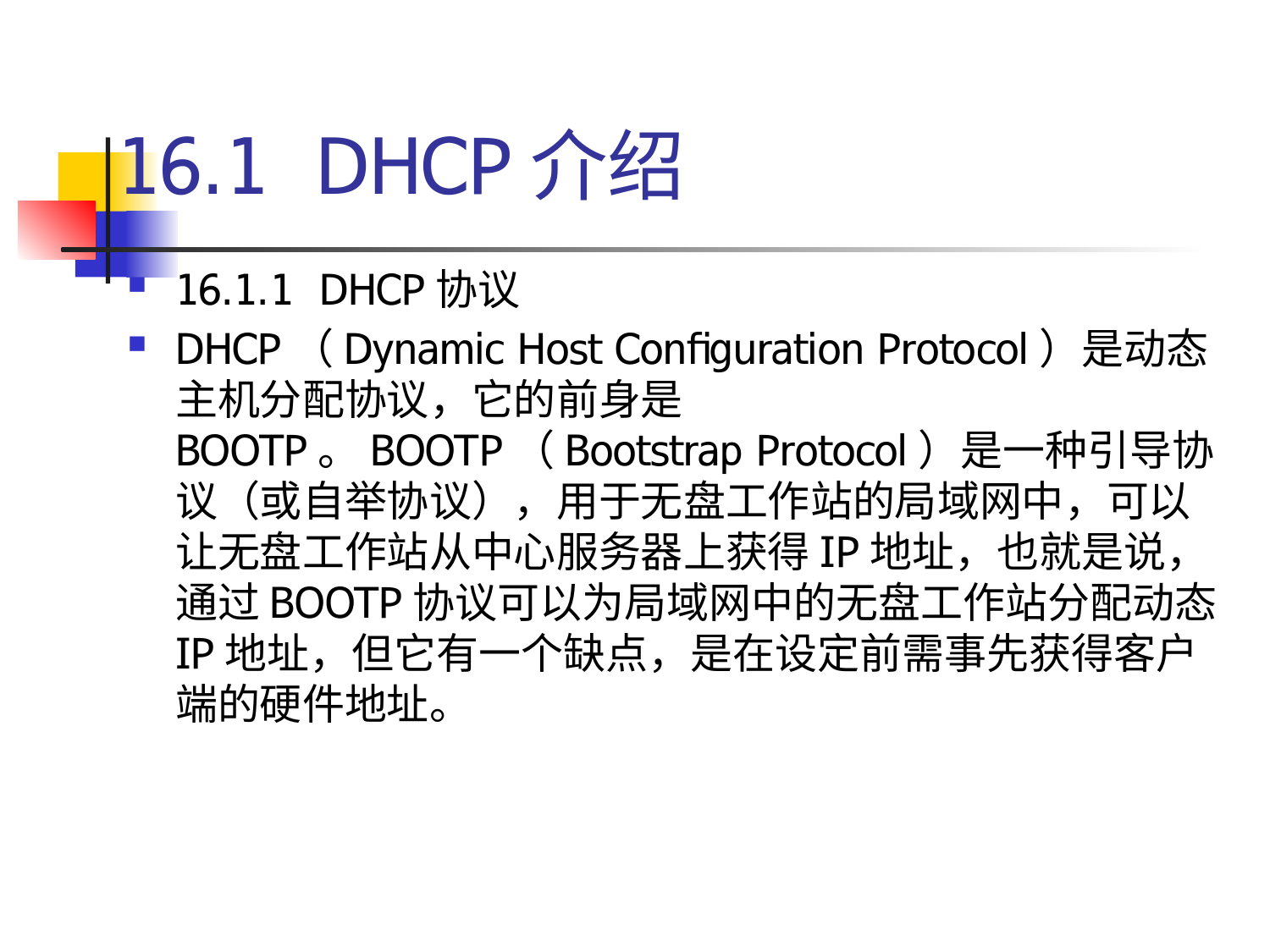

# 16.1  DHCP介绍
16.1.1  DHCP协议
DHCP（Dynamic Host Configuration Protocol）是动态主机分配协议，它的前身是BOOTP。BOOTP（Bootstrap Protocol）是一种引导协议（或自举协议），用于无盘工作站的局域网中，可以让无盘工作站从中心服务器上获得IP地址，也就是说，通过BOOTP协议可以为局域网中的无盘工作站分配动态IP地址，但它有一个缺点，是在设定前需事先获得客户端的硬件地址。